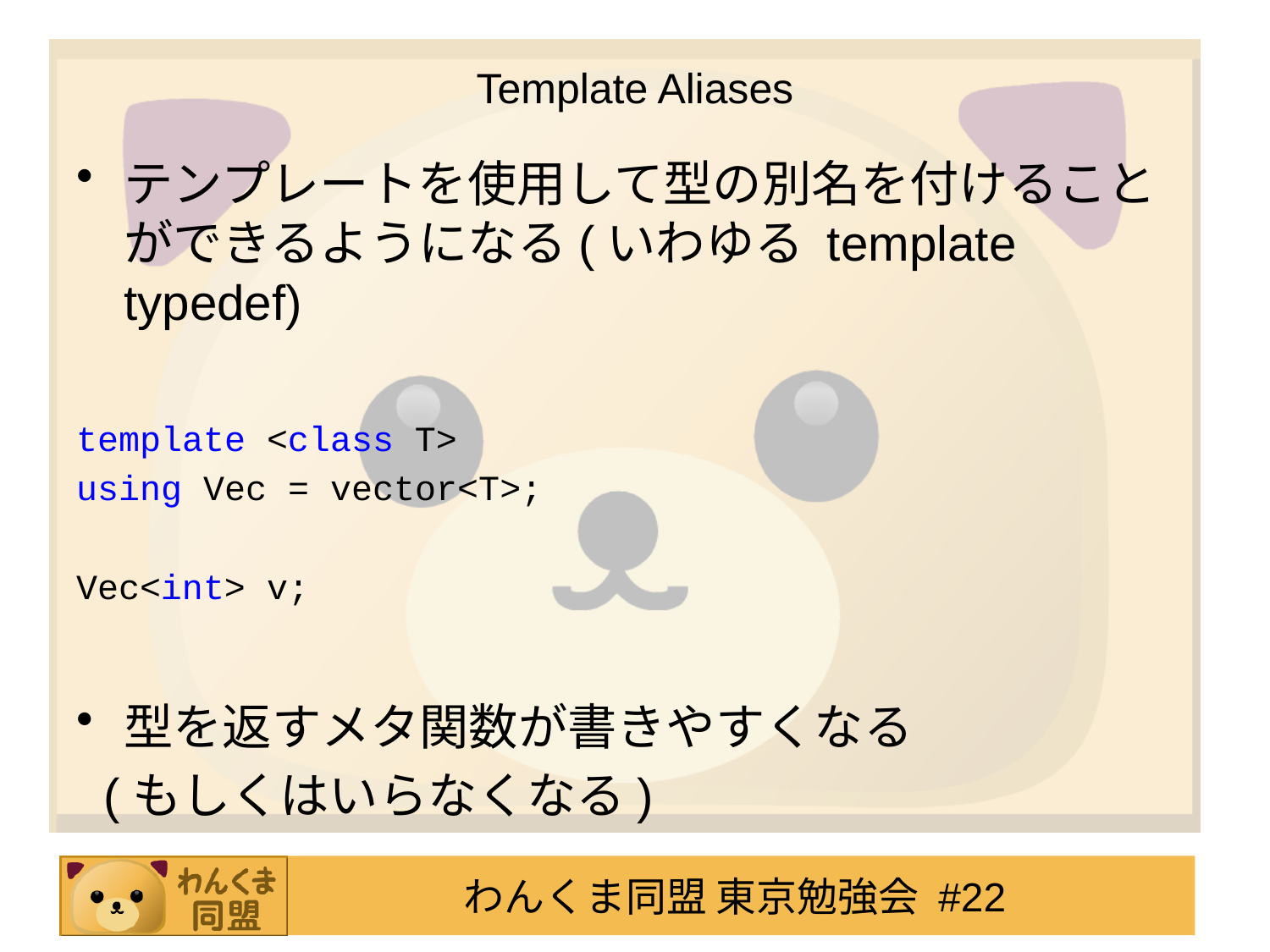

# Template Aliases
テンプレートを使用して型の別名を付けることができるようになる(いわゆる template typedef)

template <class T>
using Vec = vector<T>;

Vec<int> v;

型を返すメタ関数が書きやすくなる
  (もしくはいらなくなる)